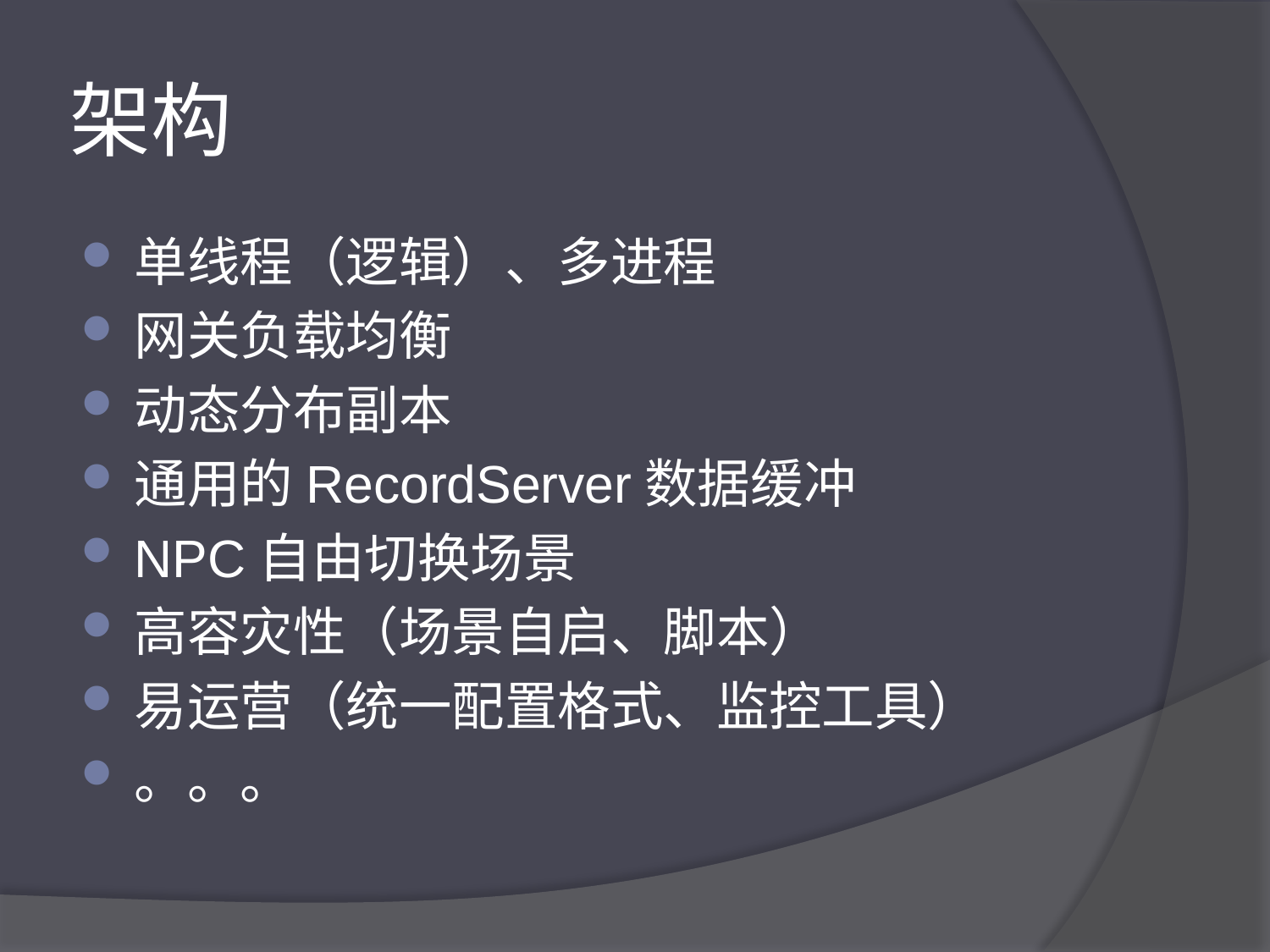

# 架构
单线程（逻辑）、多进程
网关负载均衡
动态分布副本
通用的RecordServer数据缓冲
NPC自由切换场景
高容灾性（场景自启、脚本）
易运营（统一配置格式、监控工具）
。。。